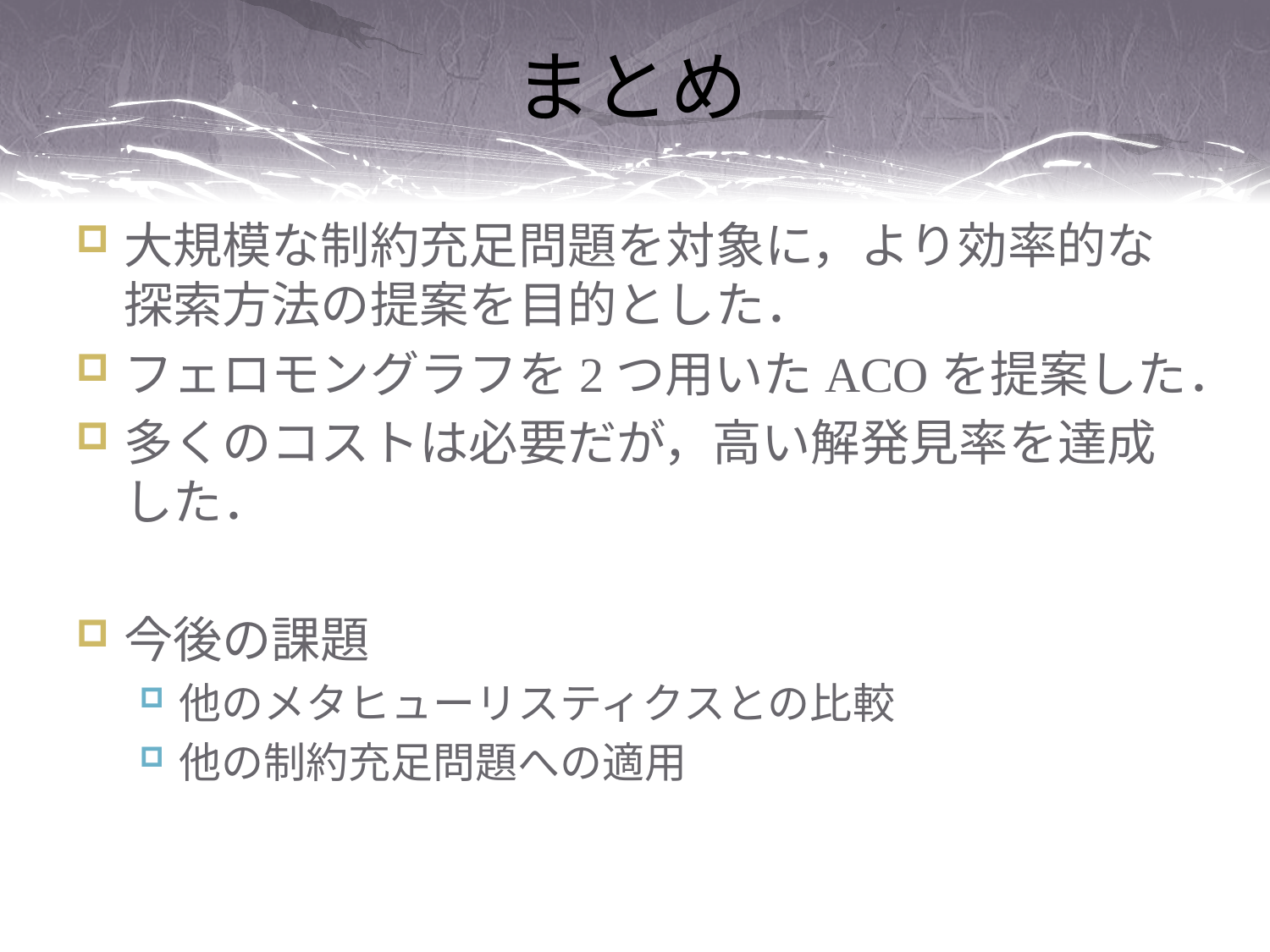

# まとめ
大規模な制約充足問題を対象に，より効率的な探索方法の提案を目的とした．
フェロモングラフを2つ用いたACOを提案した．
多くのコストは必要だが，高い解発見率を達成した．

今後の課題
他のメタヒューリスティクスとの比較
他の制約充足問題への適用